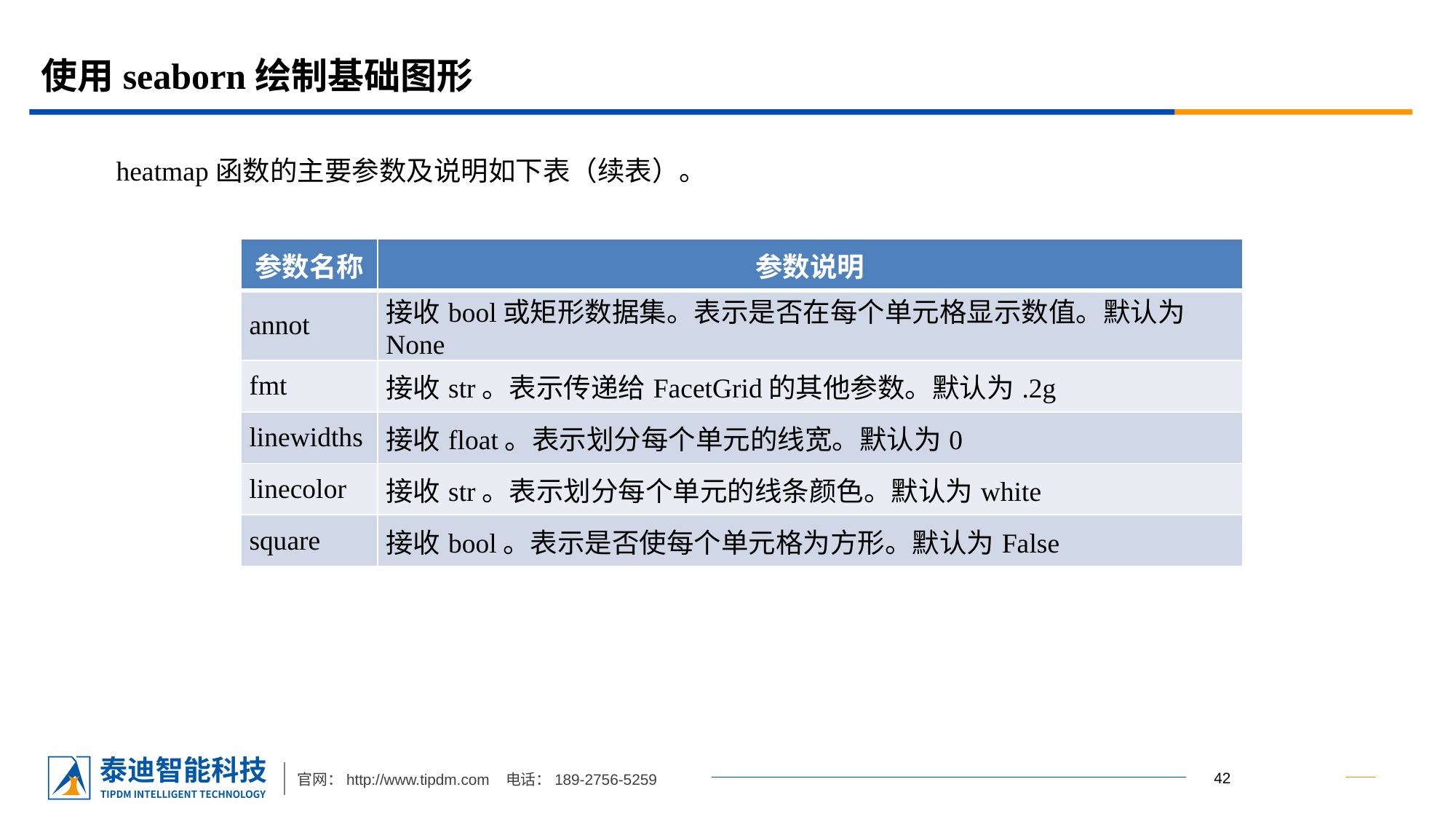

# 使用seaborn绘制基础图形
heatmap函数的主要参数及说明如下表（续表）。

| 参数名称 | 参数说明 |
| --- | --- |
| annot | 接收bool或矩形数据集。表示是否在每个单元格显示数值。默认为None |
| fmt | 接收str。表示传递给FacetGrid的其他参数。默认为.2g |
| linewidths | 接收float。表示划分每个单元的线宽。默认为0 |
| linecolor | 接收str。表示划分每个单元的线条颜色。默认为white |
| square | 接收bool。表示是否使每个单元格为方形。默认为False |